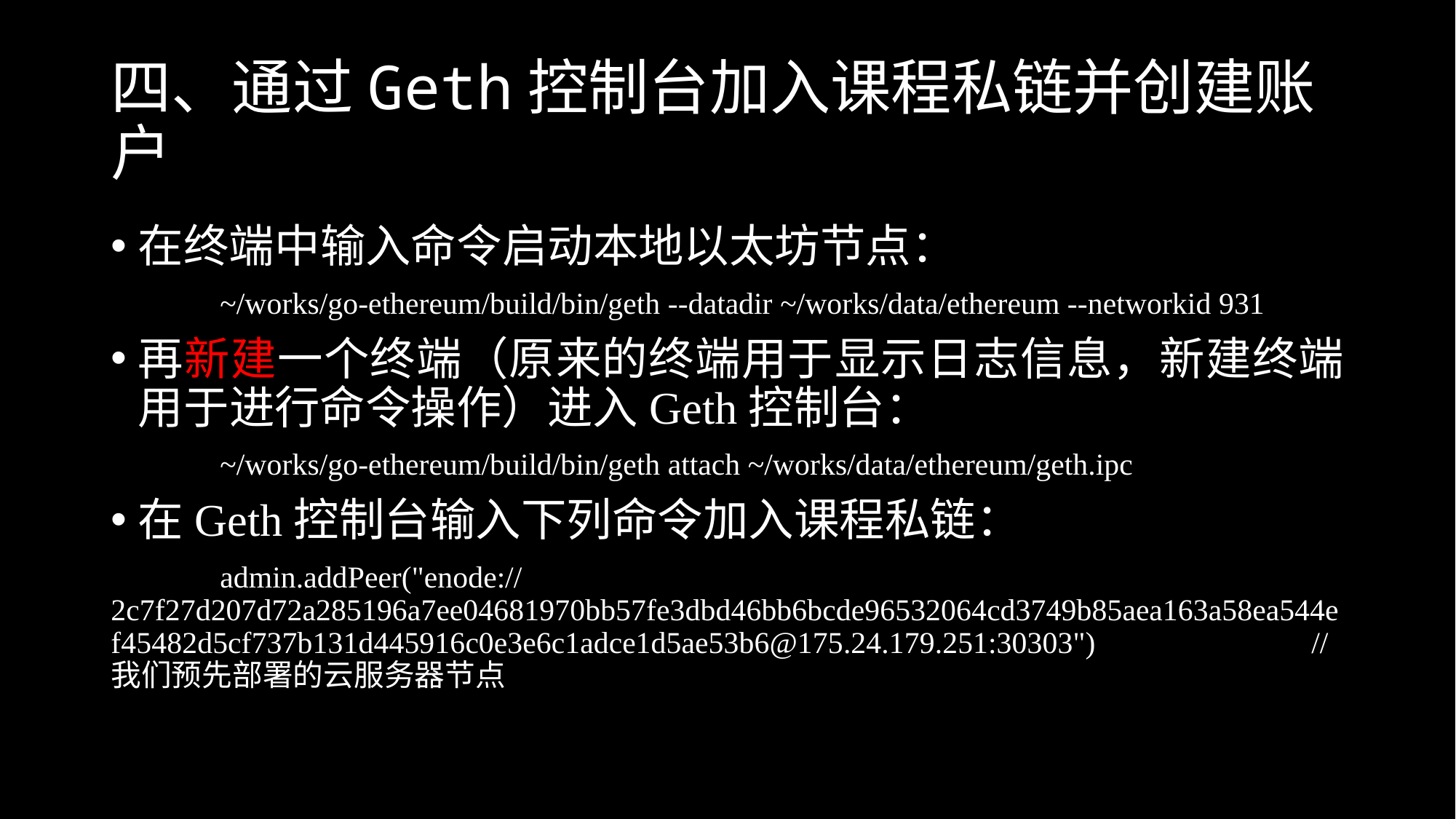

# 四、通过Geth控制台加入课程私链并创建账户
在终端中输入命令启动本地以太坊节点：
	~/works/go-ethereum/build/bin/geth --datadir ~/works/data/ethereum --networkid 931
再新建一个终端（原来的终端用于显示日志信息，新建终端用于进行命令操作）进入Geth控制台：
	~/works/go-ethereum/build/bin/geth attach ~/works/data/ethereum/geth.ipc
在Geth控制台输入下列命令加入课程私链：
	admin.addPeer("enode://2c7f27d207d72a285196a7ee04681970bb57fe3dbd46bb6bcde96532064cd3749b85aea163a58ea544ef45482d5cf737b131d445916c0e3e6c1adce1d5ae53b6@175.24.179.251:30303")		// 我们预先部署的云服务器节点